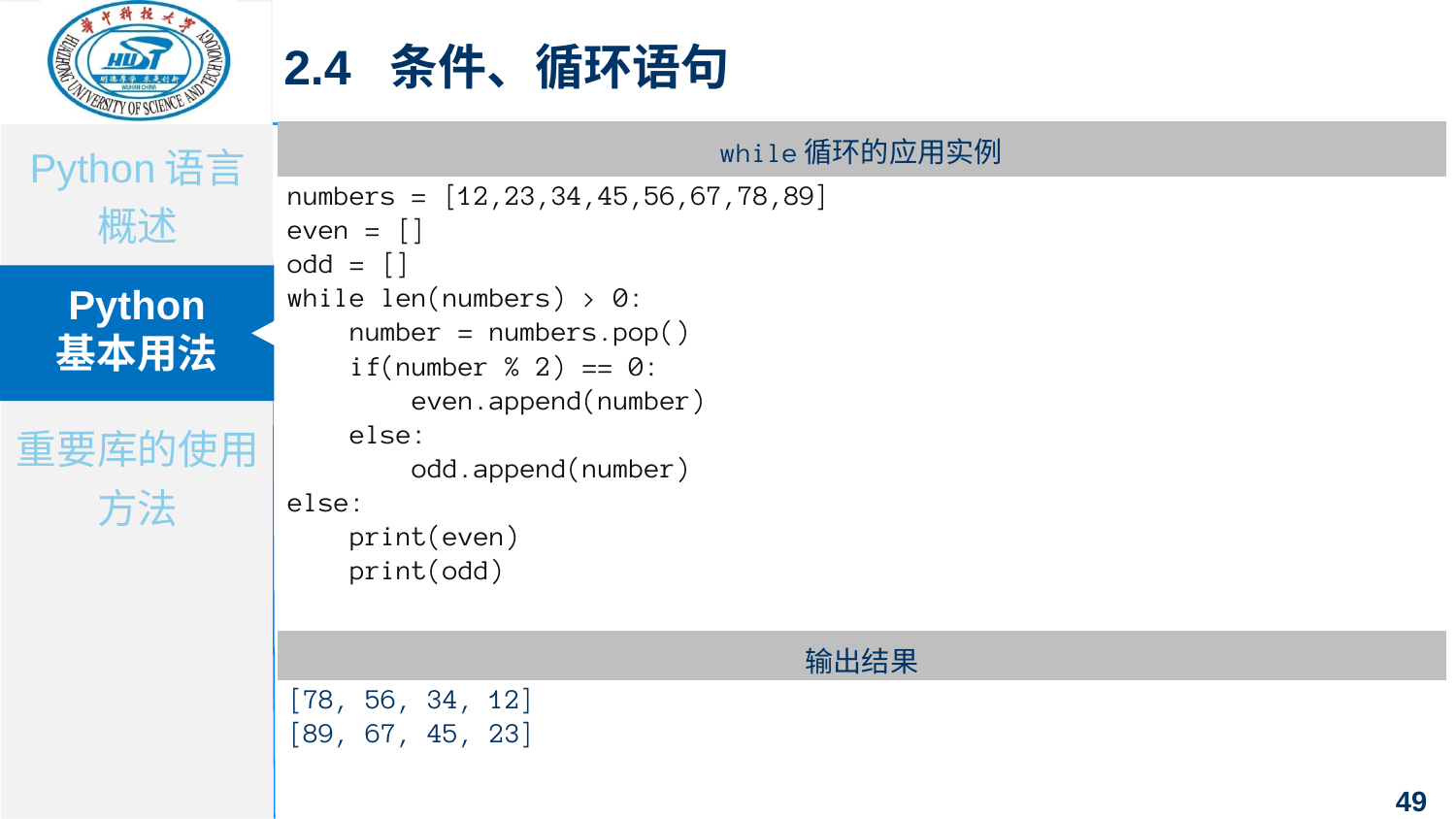

2.4  条件、循环语句
| while循环的应用实例 |
| --- |
| numbers = [12,23,34,45,56,67,78,89] even = [] odd = [] while len(numbers) > 0: number = numbers.pop() if(number % 2) == 0: even.append(number) else: odd.append(number) else: print(even) print(odd) |
| 输出结果 |
| [78, 56, 34, 12] [89, 67, 45, 23] |